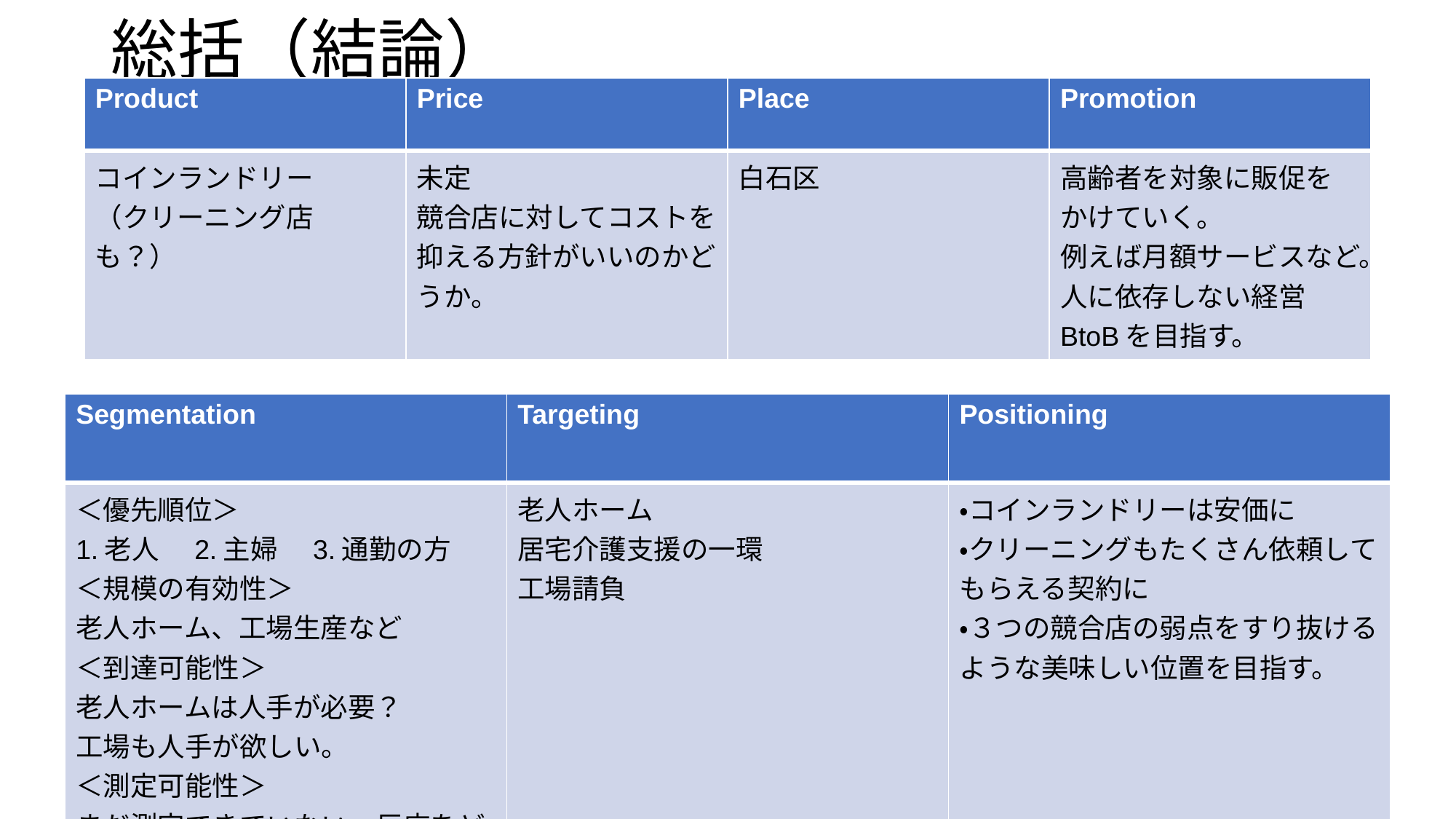

# 総括（結論）
| Product | Price | Place | Promotion |
| --- | --- | --- | --- |
| コインランドリー （クリーニング店も？） | 未定 競合店に対してコストを抑える方針がいいのかどうか。 | 白石区 | 高齢者を対象に販促をかけていく。 例えば月額サービスなど。 人に依存しない経営 BtoBを目指す。 |
| Segmentation | Targeting | Positioning |
| --- | --- | --- |
| ＜優先順位＞ 1.老人　2.主婦　3.通勤の方 ＜規模の有効性＞ 老人ホーム、工場生産など ＜到達可能性＞ 老人ホームは人手が必要？ 工場も人手が欲しい。 ＜測定可能性＞ まだ測定できていない。反応をどう測定するかを検討していきたい。 | 老人ホーム 居宅介護支援の一環 工場請負 | ・コインランドリーは安価に ・クリーニングもたくさん依頼してもらえる契約に ・３つの競合店の弱点をすり抜けるような美味しい位置を目指す。 |